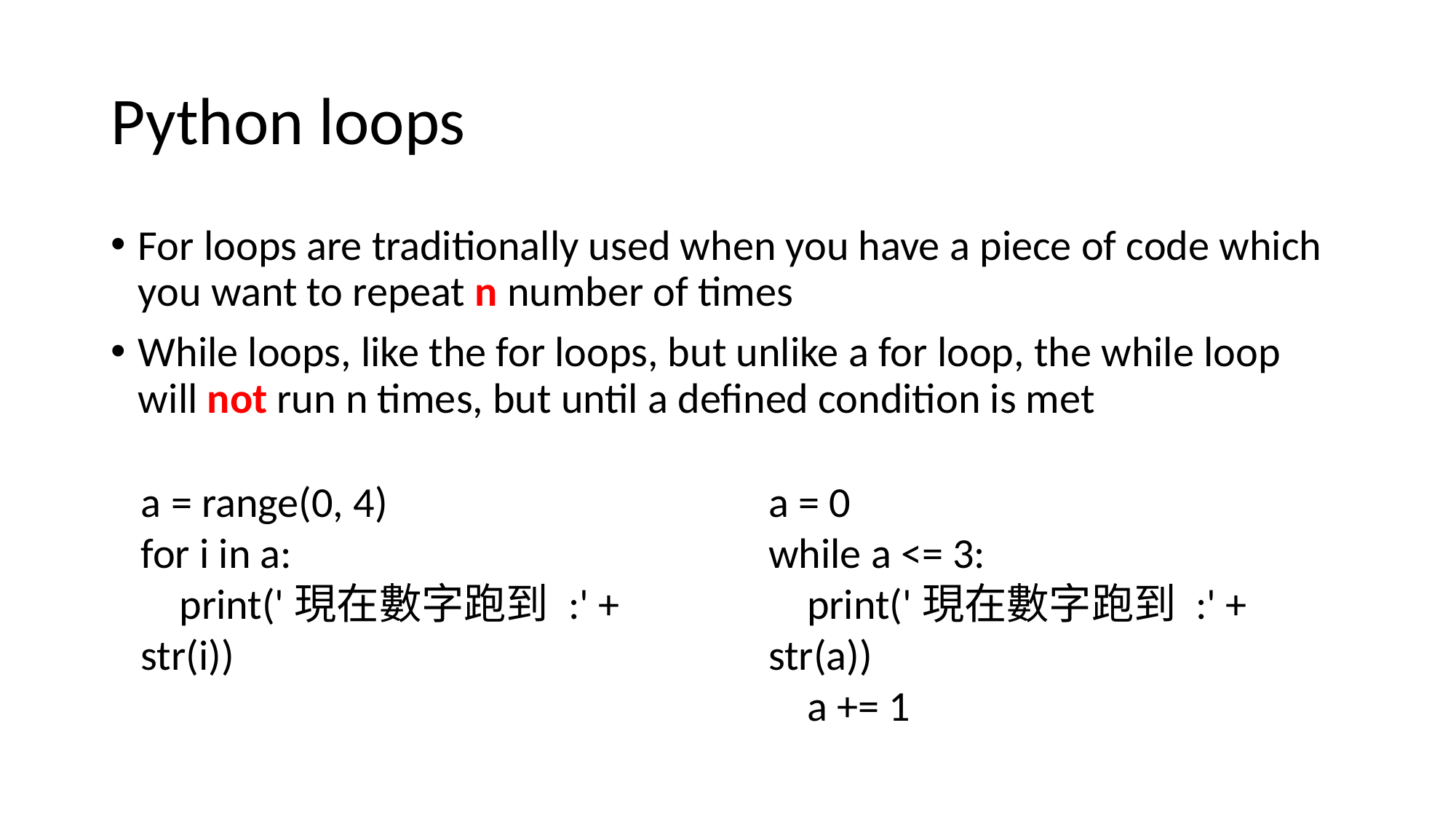

# Python loops
For loops are traditionally used when you have a piece of code which you want to repeat n number of times
While loops, like the for loops, but unlike a for loop, the while loop will not run n times, but until a defined condition is met
a = range(0, 4)
for i in a:
    print('現在數字跑到 :' + str(i))
a = 0
while a <= 3:
    print('現在數字跑到 :' + str(a))
    a += 1